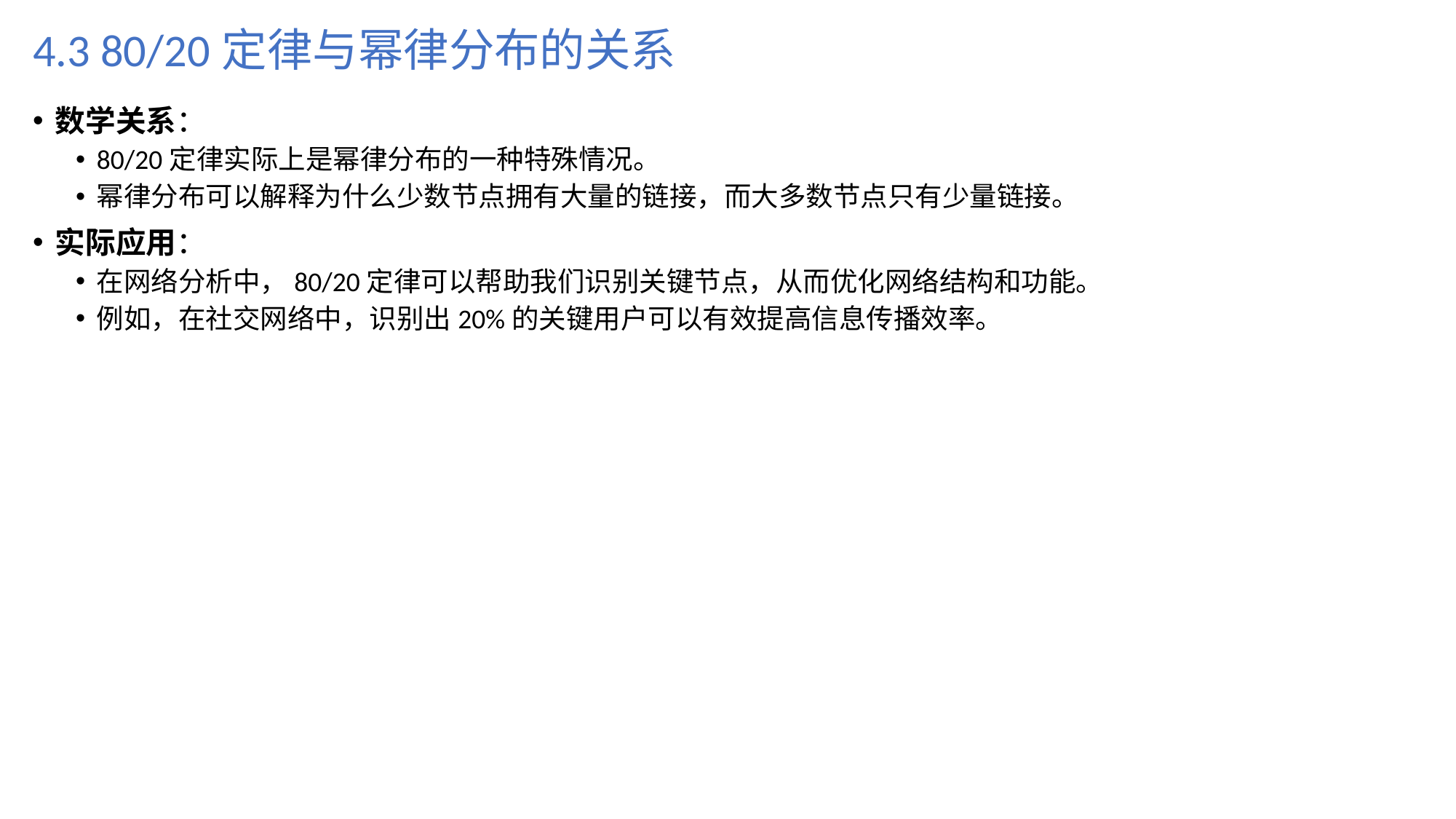

# 4.3 80/20定律与幂律分布的关系
数学关系：
80/20定律实际上是幂律分布的一种特殊情况。
幂律分布可以解释为什么少数节点拥有大量的链接，而大多数节点只有少量链接。
实际应用：
在网络分析中，80/20定律可以帮助我们识别关键节点，从而优化网络结构和功能。
例如，在社交网络中，识别出20%的关键用户可以有效提高信息传播效率。